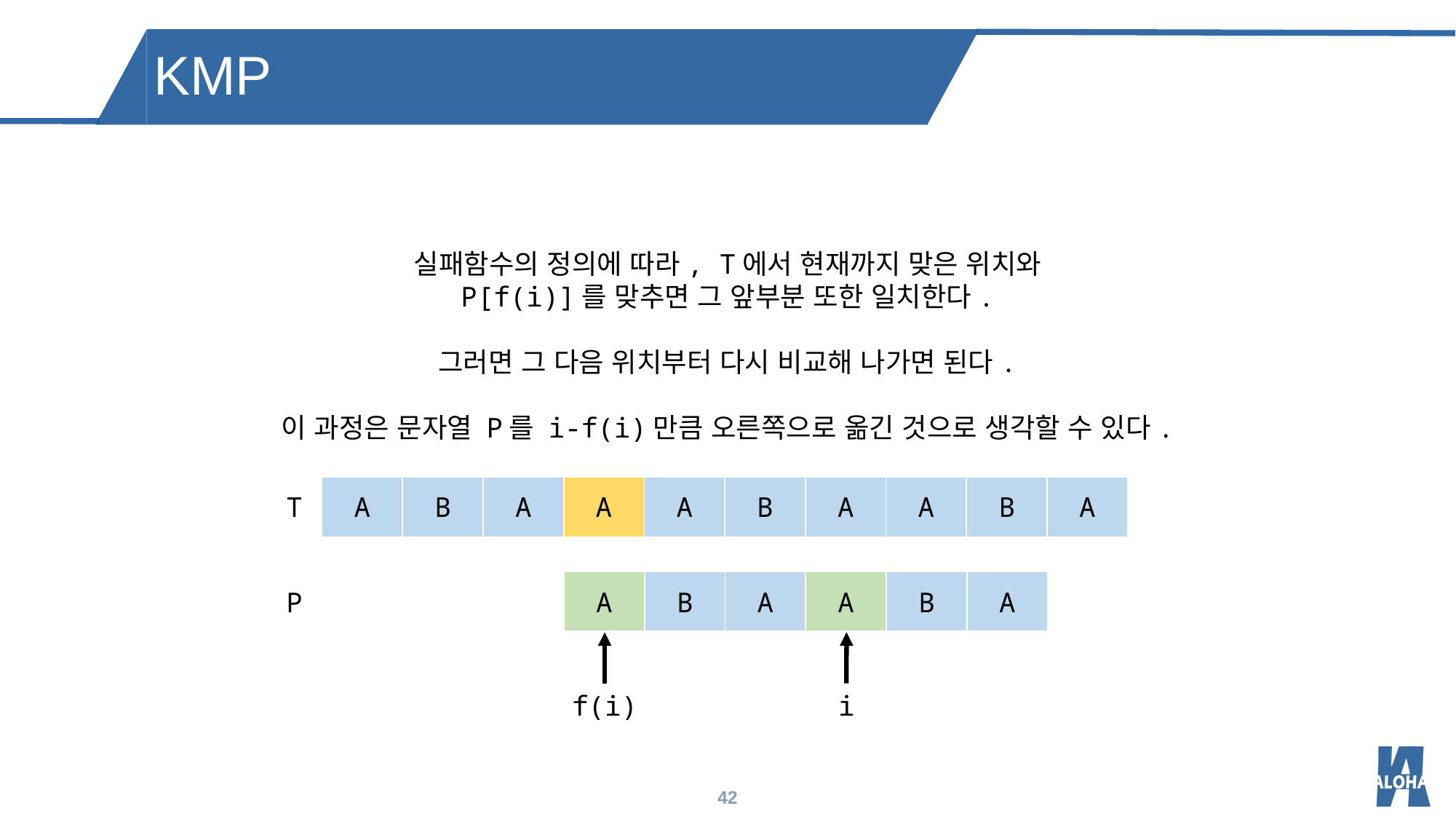

KMP
실패함수의 정의에 따라, T에서 현재까지 맞은 위치와
P[f(i)]를 맞추면 그 앞부분 또한 일치한다.

그러면 그 다음 위치부터 다시 비교해 나가면 된다.

이 과정은 문자열 P를 i-f(i)만큼 오른쪽으로 옮긴 것으로 생각할 수 있다.
| A | B | A | A | A | B | A | A | B | A |
| --- | --- | --- | --- | --- | --- | --- | --- | --- | --- |
T
| A | B | A | A | B | A |
| --- | --- | --- | --- | --- | --- |
P
f(i)
i
42